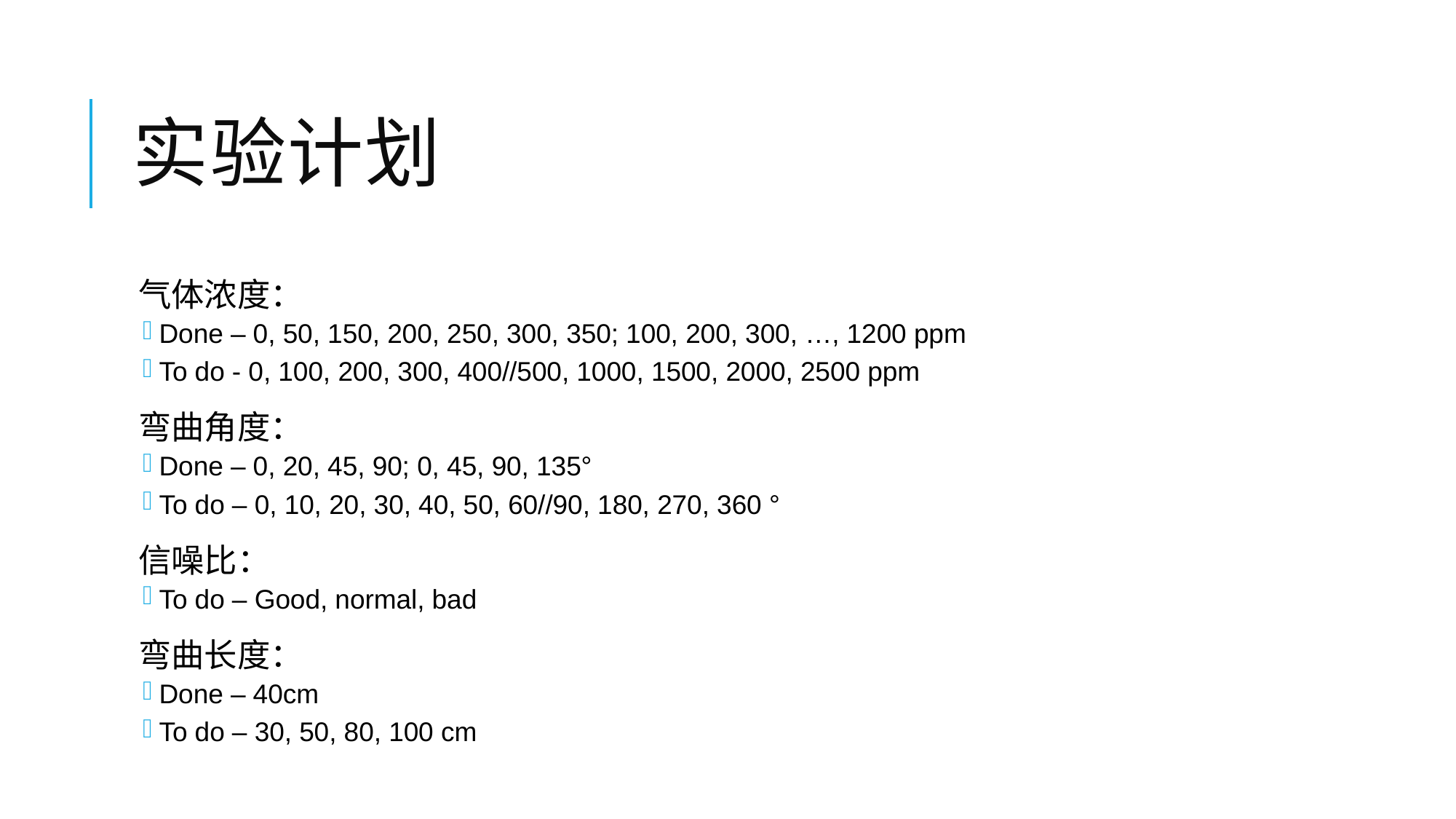

# 实验计划
气体浓度：
Done – 0, 50, 150, 200, 250, 300, 350; 100, 200, 300, …, 1200 ppm
To do - 0, 100, 200, 300, 400//500, 1000, 1500, 2000, 2500 ppm
弯曲角度：
Done – 0, 20, 45, 90; 0, 45, 90, 135°
To do – 0, 10, 20, 30, 40, 50, 60//90, 180, 270, 360 °
信噪比：
To do – Good, normal, bad
弯曲长度：
Done – 40cm
To do – 30, 50, 80, 100 cm